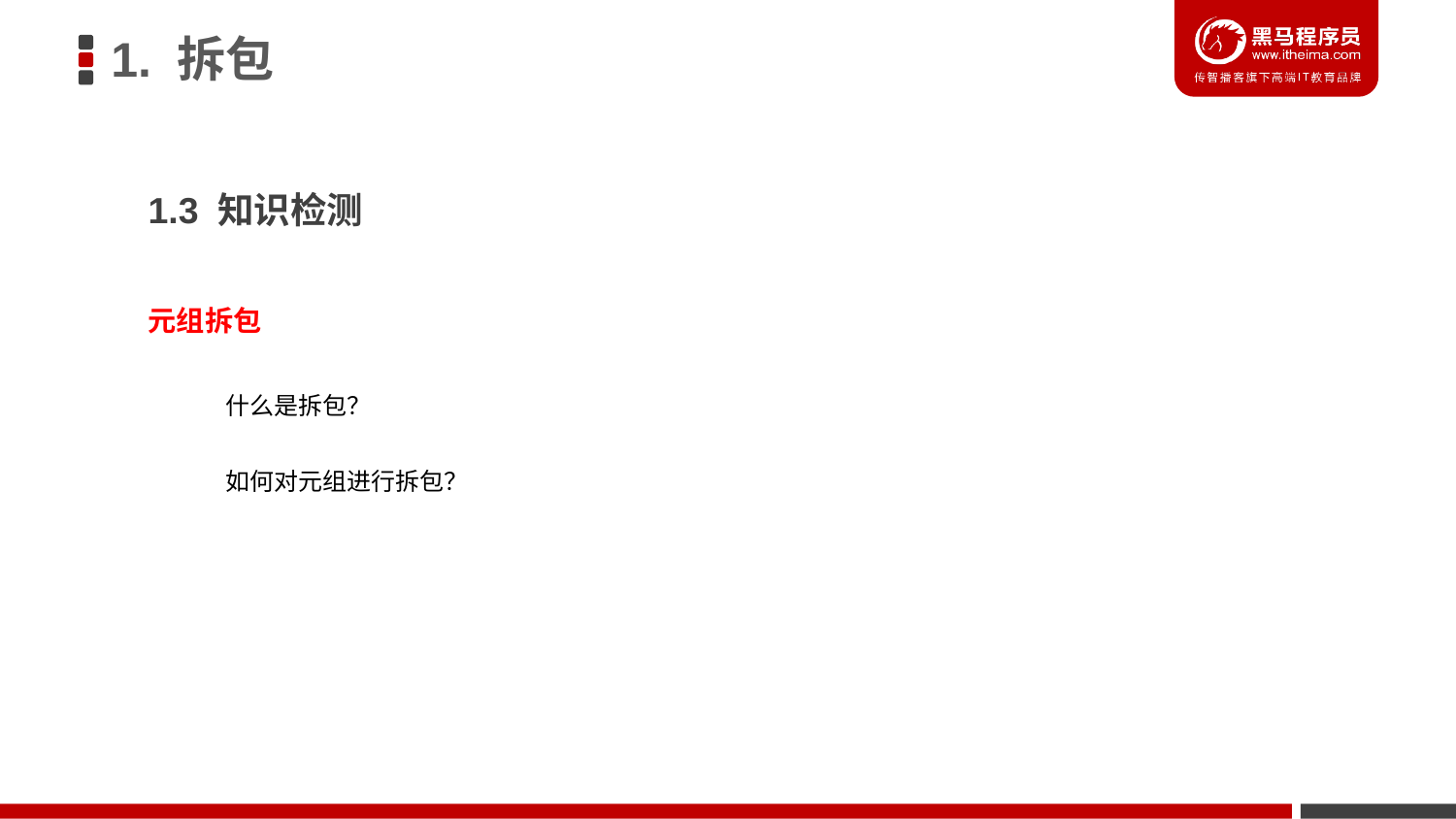

1. 拆包
1.3 知识检测
元组拆包
什么是拆包？

如何对元组进行拆包？